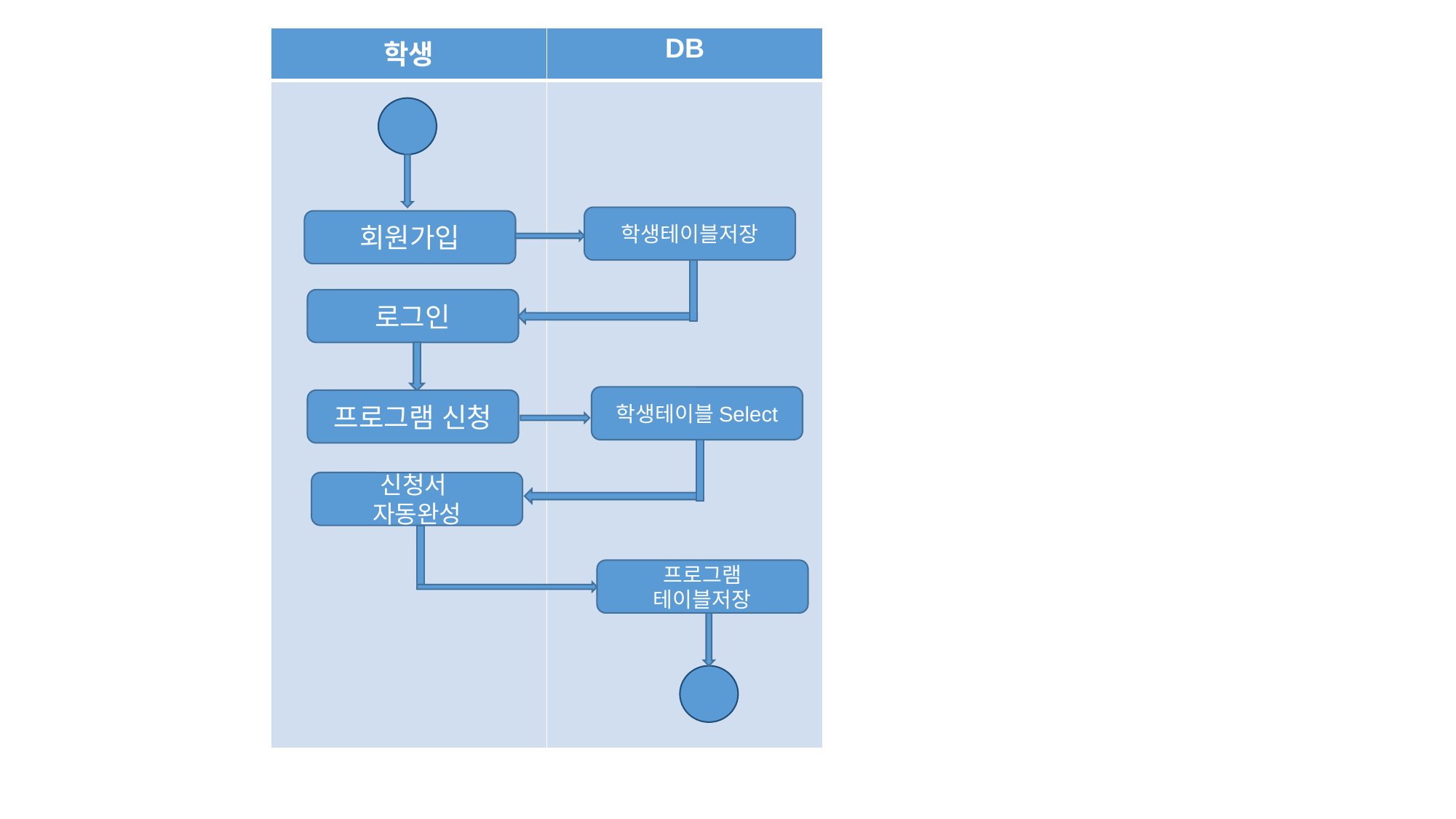

| 학생 | DB |
| --- | --- |
|  |  |

학생테이블저장
회원가입

로그인

학생테이블Select
프로그램 신청

신청서
자동완성

프로그램
테이블저장